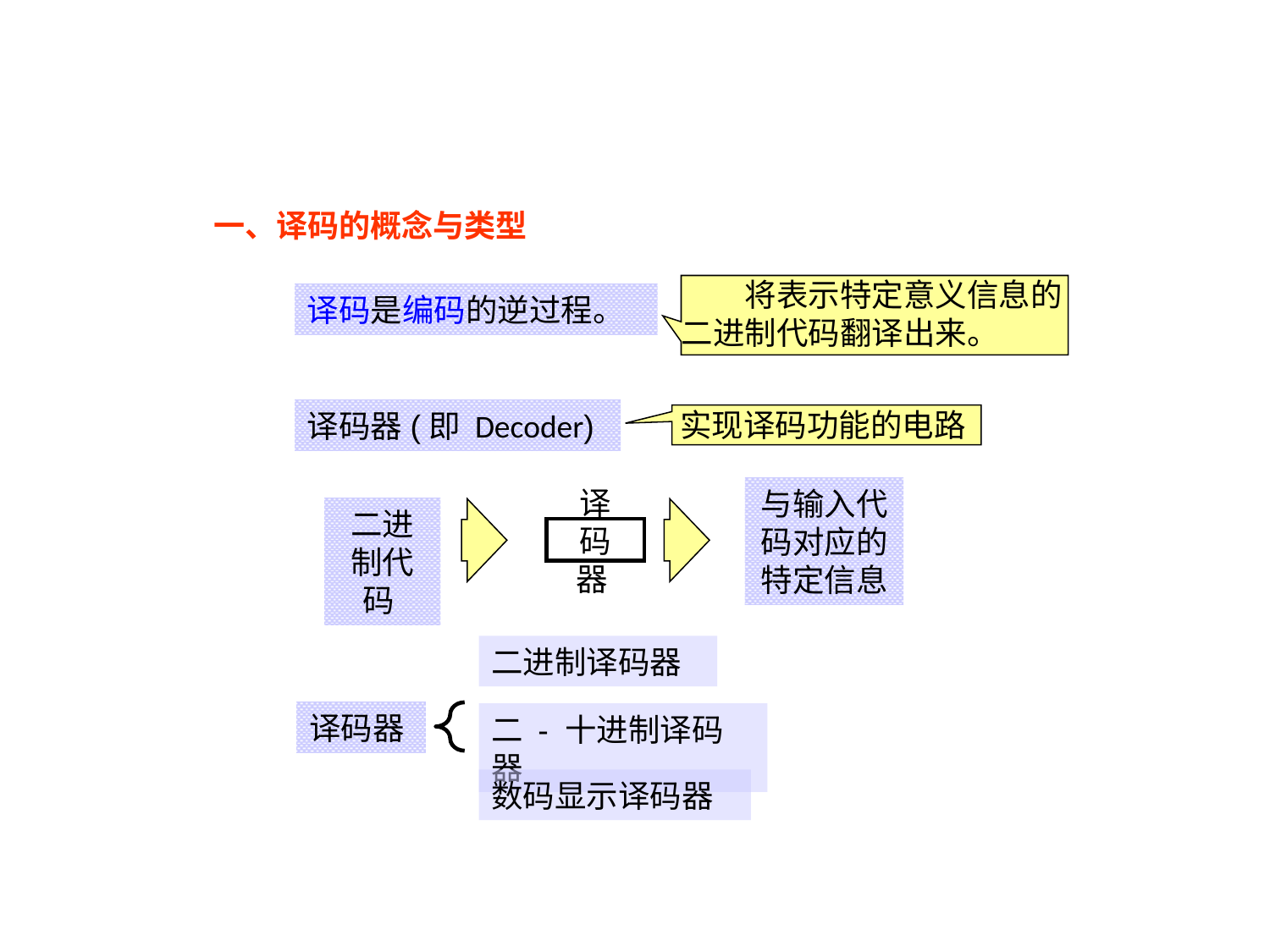

# 一、译码的概念与类型
　　将表示特定意义信息的二进制代码翻译出来。
译码是编码的逆过程。
译码器(即 Decoder)
译码器
与输入代码对应的特定信息
二进制代码

实现译码功能的电路
二进制译码器
译码器

二 - 十进制译码器
数码显示译码器